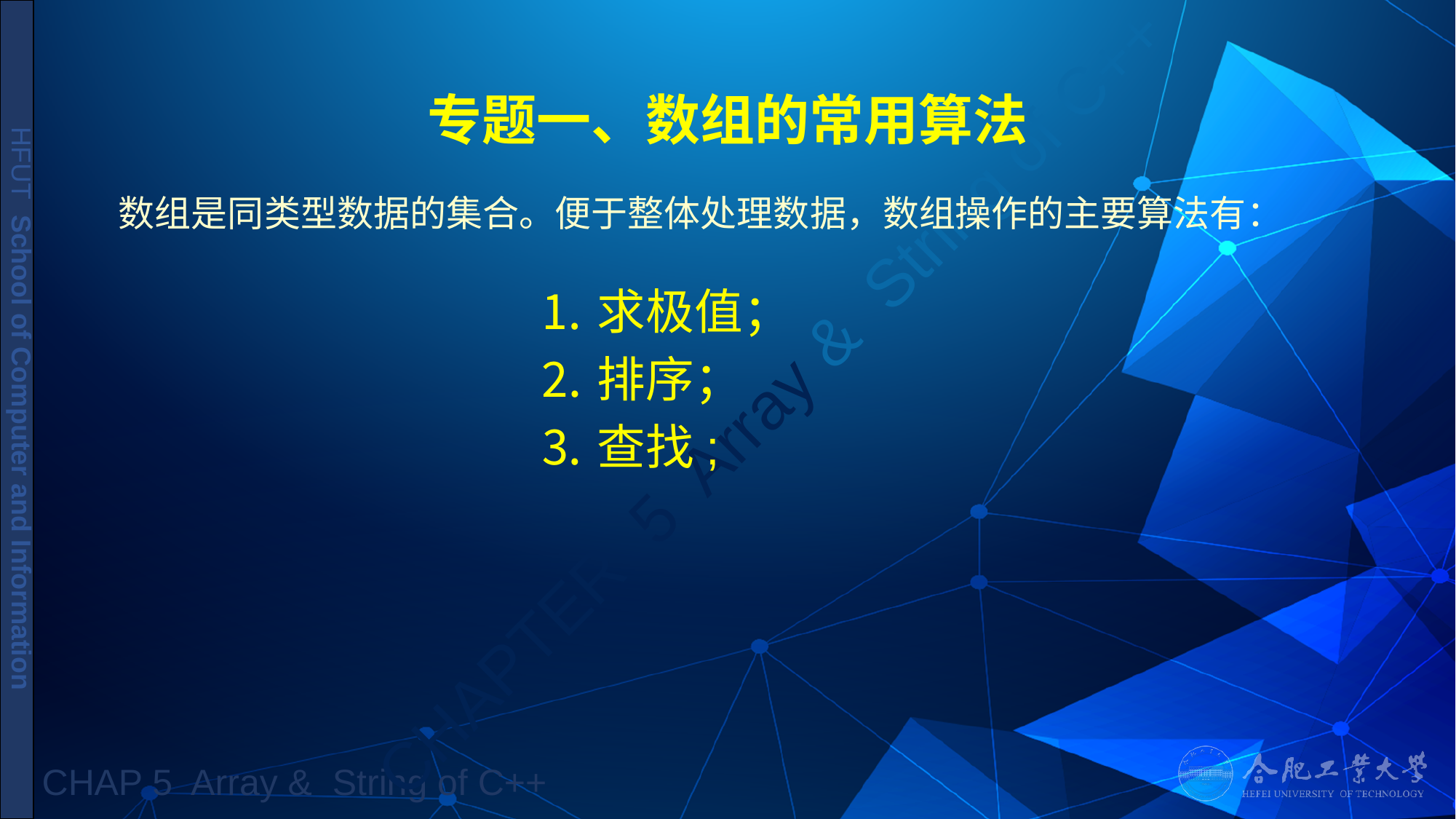

# 专题一、数组的常用算法
        数组是同类型数据的集合。便于整体处理数据，数组操作的主要算法有：
⒈求极值；
⒉排序；
⒊查找;